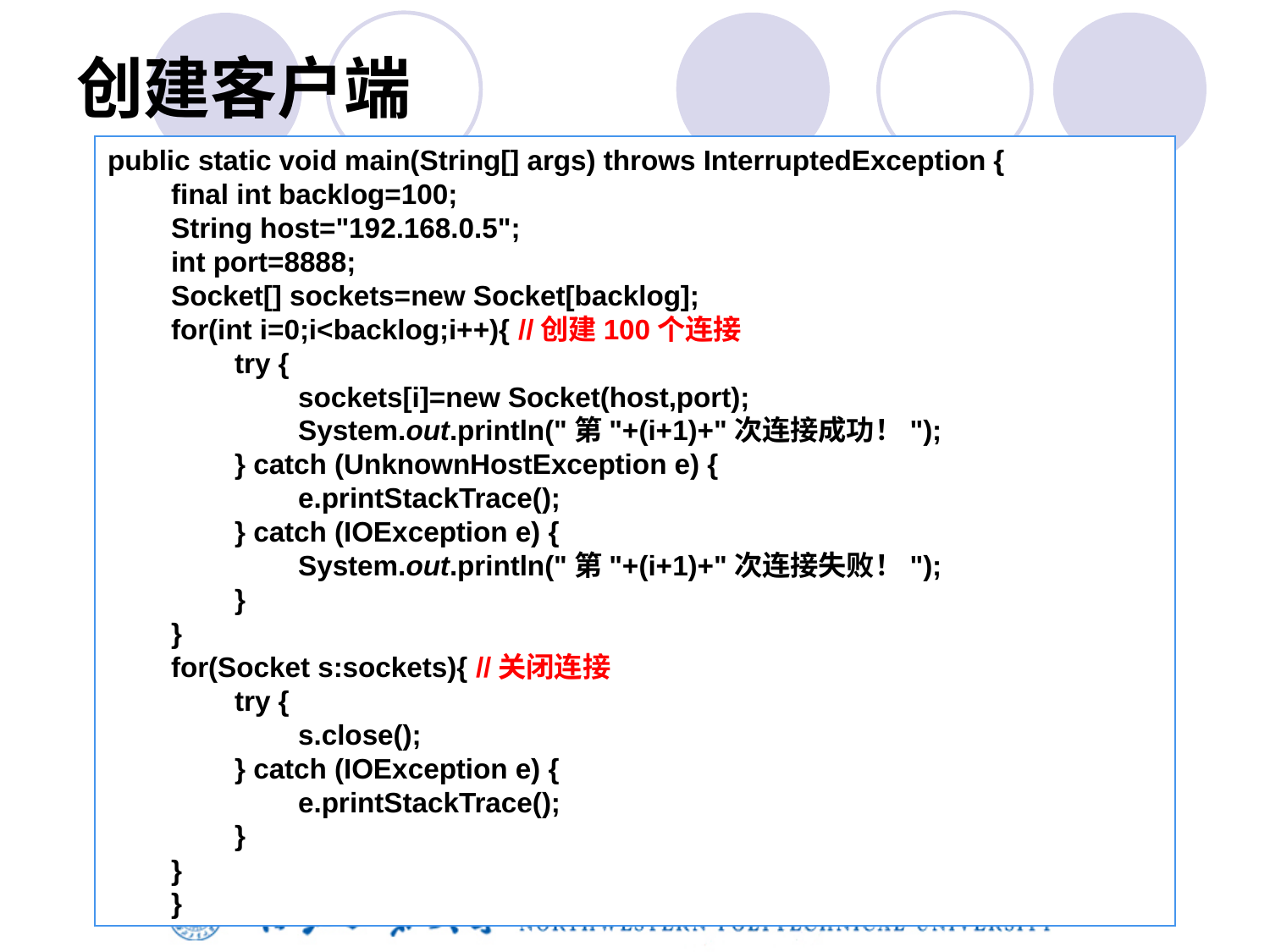

# 创建客户端
public static void main(String[] args) throws InterruptedException {
final int backlog=100;
String host="192.168.0.5";
int port=8888;
Socket[] sockets=new Socket[backlog];
for(int i=0;i<backlog;i++){ //创建100个连接
try {
sockets[i]=new Socket(host,port);
System.out.println("第"+(i+1)+"次连接成功！");
} catch (UnknownHostException e) {
e.printStackTrace();
} catch (IOException e) {
System.out.println("第"+(i+1)+"次连接失败！");
}
}
for(Socket s:sockets){ //关闭连接
try {
s.close();
} catch (IOException e) {
e.printStackTrace();
}
}
}